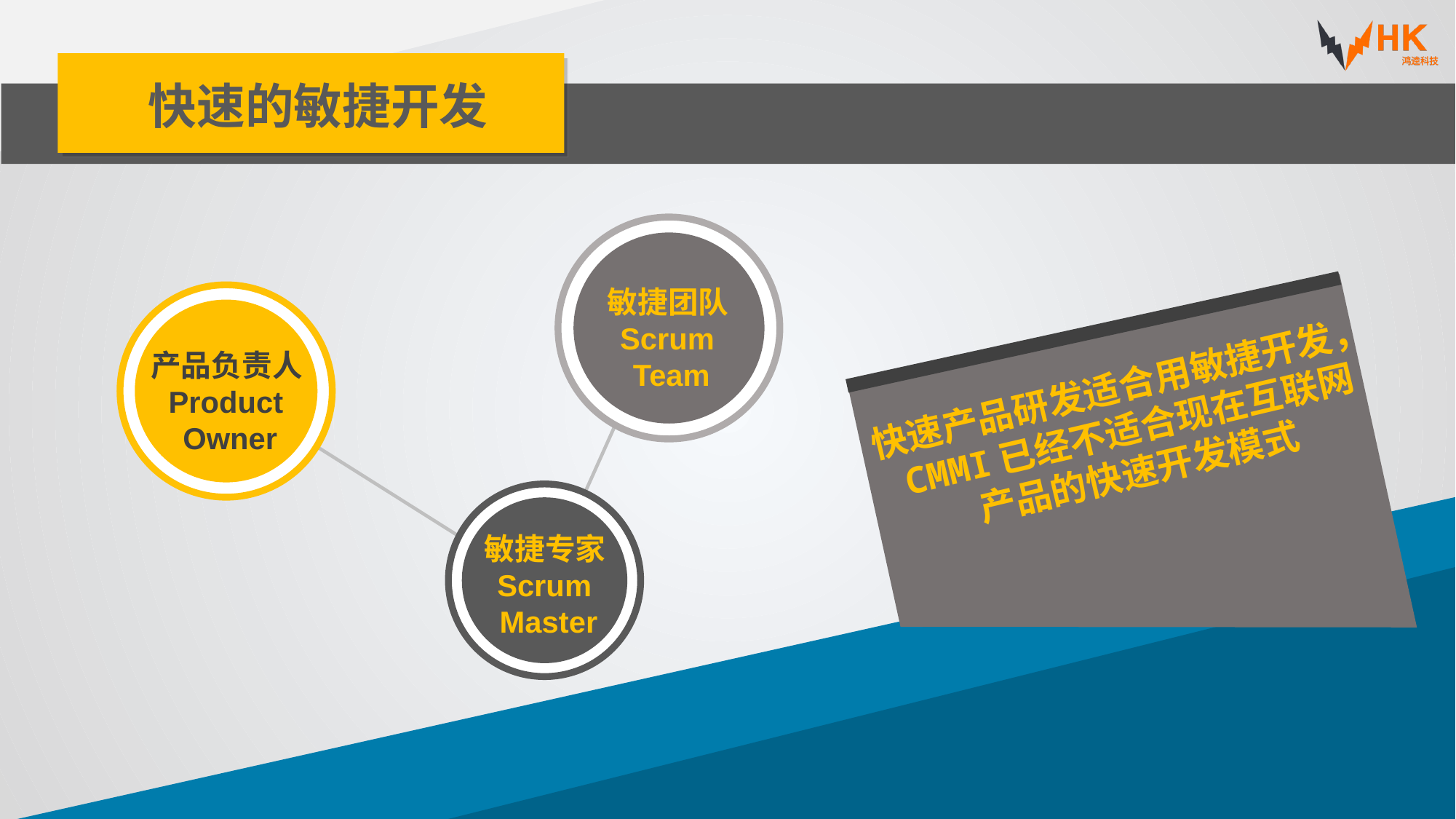

快速的敏捷开发

敏捷团队
Scrum
Team

产品负责人
Product
Owner

快速产品研发适合用敏捷开发，
CMMI已经不适合现在互联网
产品的快速开发模式

敏捷专家
Scrum
Master